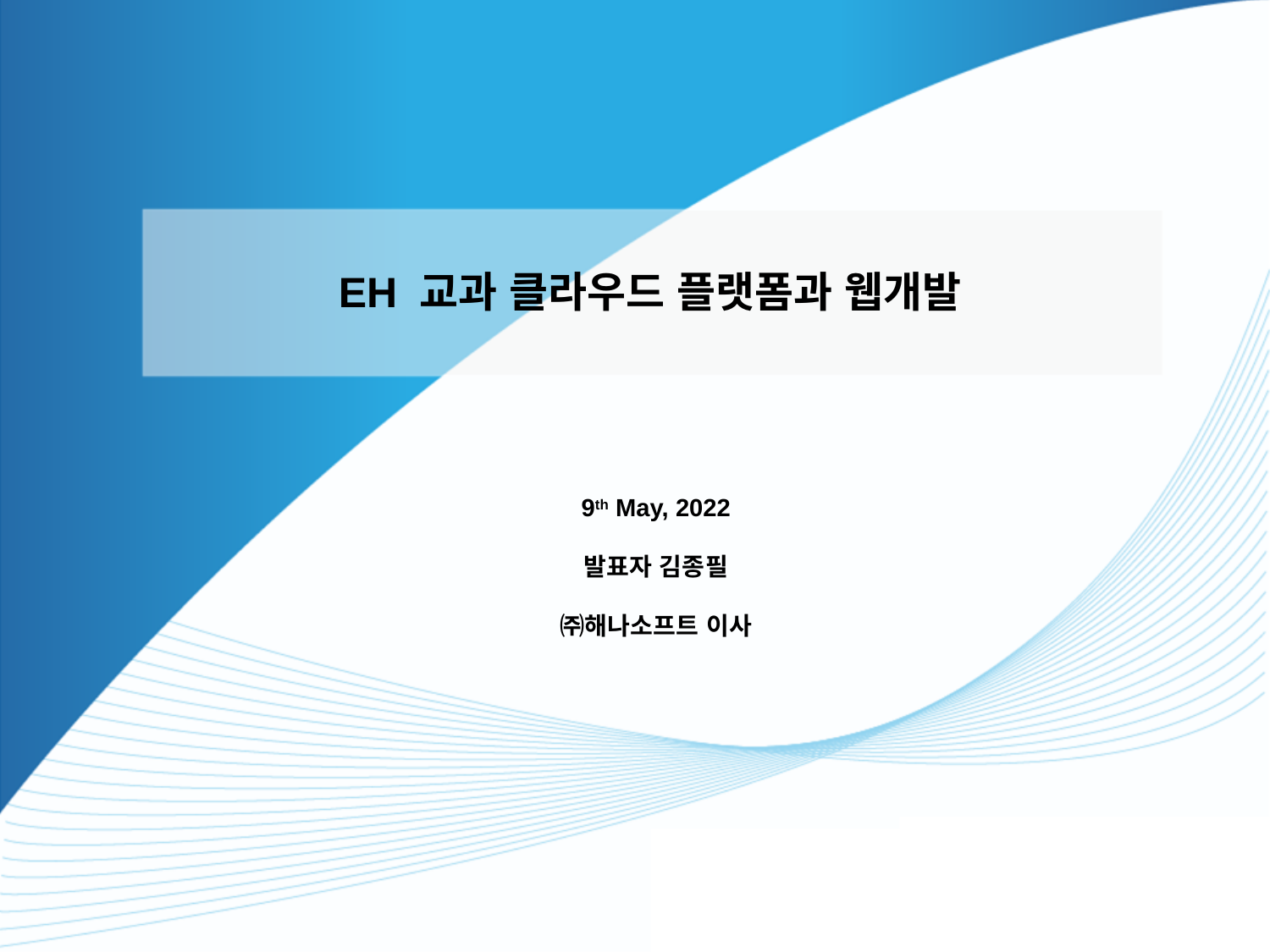

EH 교과 클라우드 플랫폼과 웹개발
9th May, 2022

발표자 김종필

㈜해나소프트 이사